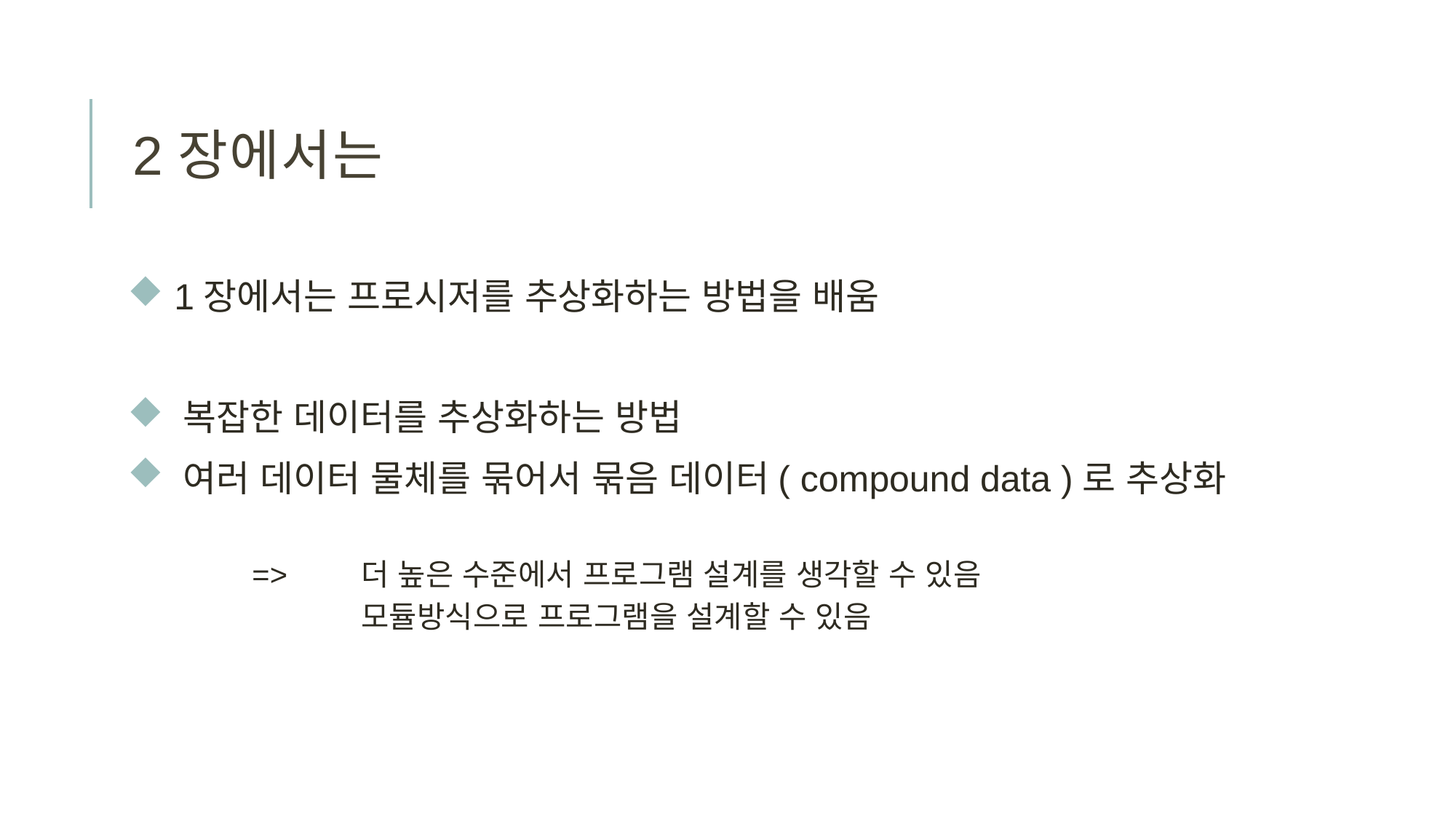

# 2장에서는
 1장에서는 프로시저를 추상화하는 방법을 배움

 복잡한 데이터를 추상화하는 방법
 여러 데이터 물체를 묶어서 묶음 데이터( compound data )로 추상화

	=>	더 높은 수준에서 프로그램 설계를 생각할 수 있음
		모듈방식으로 프로그램을 설계할 수 있음